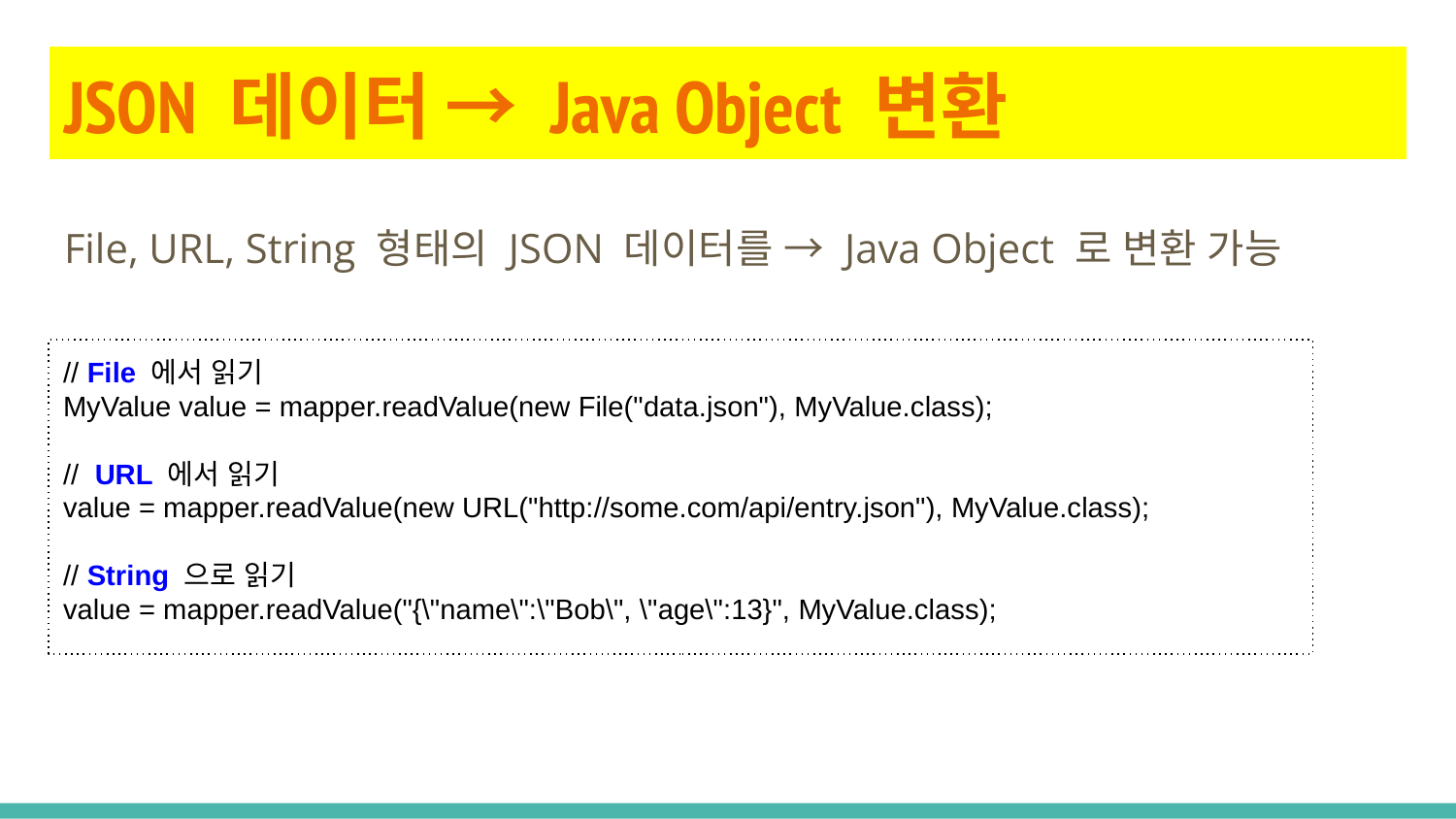

# JSON 데이터 → Java Object 변환
File, URL, String 형태의 JSON 데이터를 → Java Object 로 변환 가능

// File 에서 읽기
MyValue value = mapper.readValue(new File("data.json"), MyValue.class);

//  URL 에서 읽기
value = mapper.readValue(new URL("http://some.com/api/entry.json"), MyValue.class);

// String 으로 읽기
value = mapper.readValue("{\"name\":\"Bob\", \"age\":13}", MyValue.class);